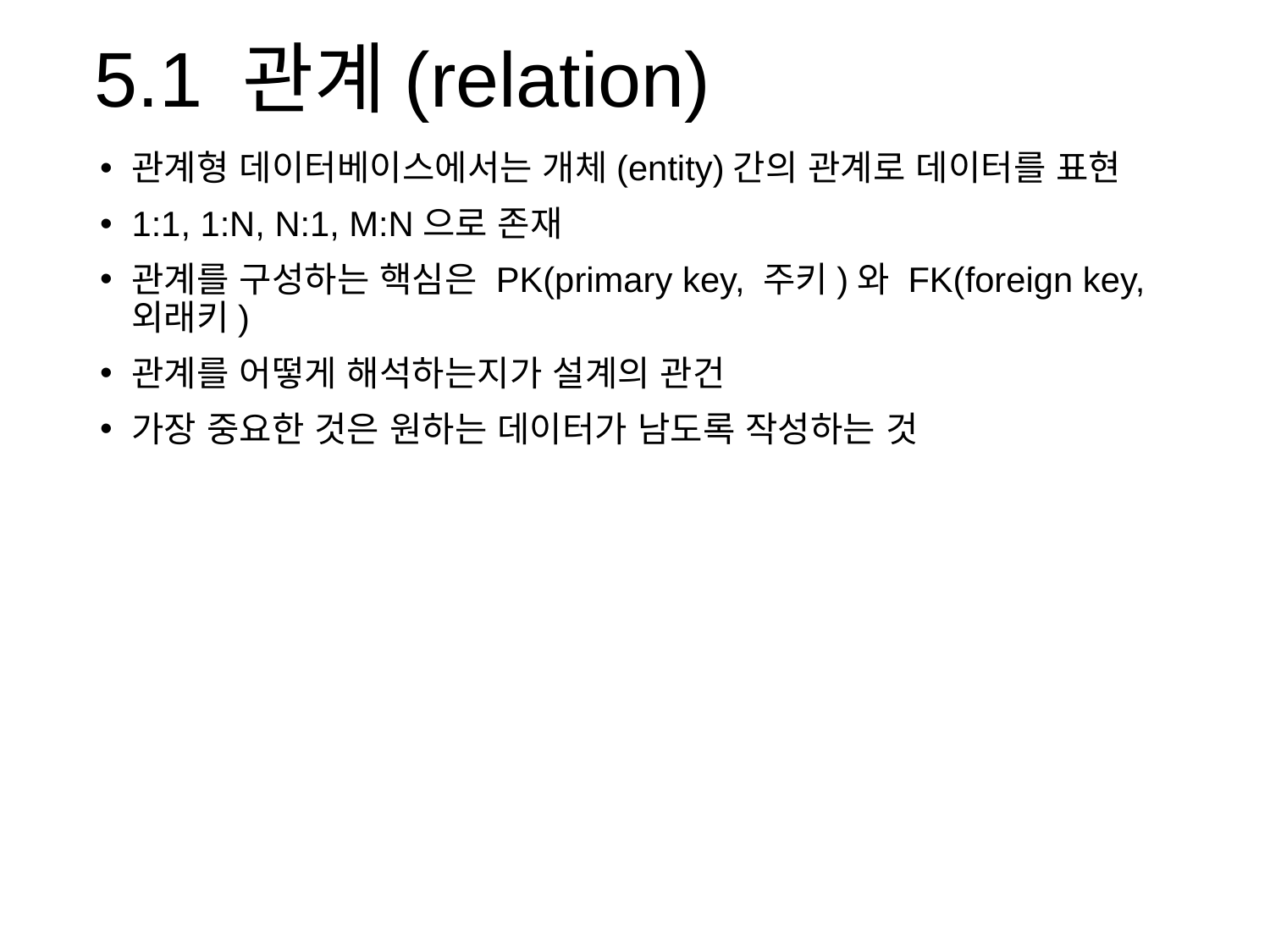

# 5.1 관계(relation)
관계형 데이터베이스에서는 개체(entity)간의 관계로 데이터를 표현
1:1, 1:N, N:1, M:N으로 존재
관계를 구성하는 핵심은 PK(primary key, 주키)와 FK(foreign key, 외래키)
관계를 어떻게 해석하는지가 설계의 관건
가장 중요한 것은 원하는 데이터가 남도록 작성하는 것